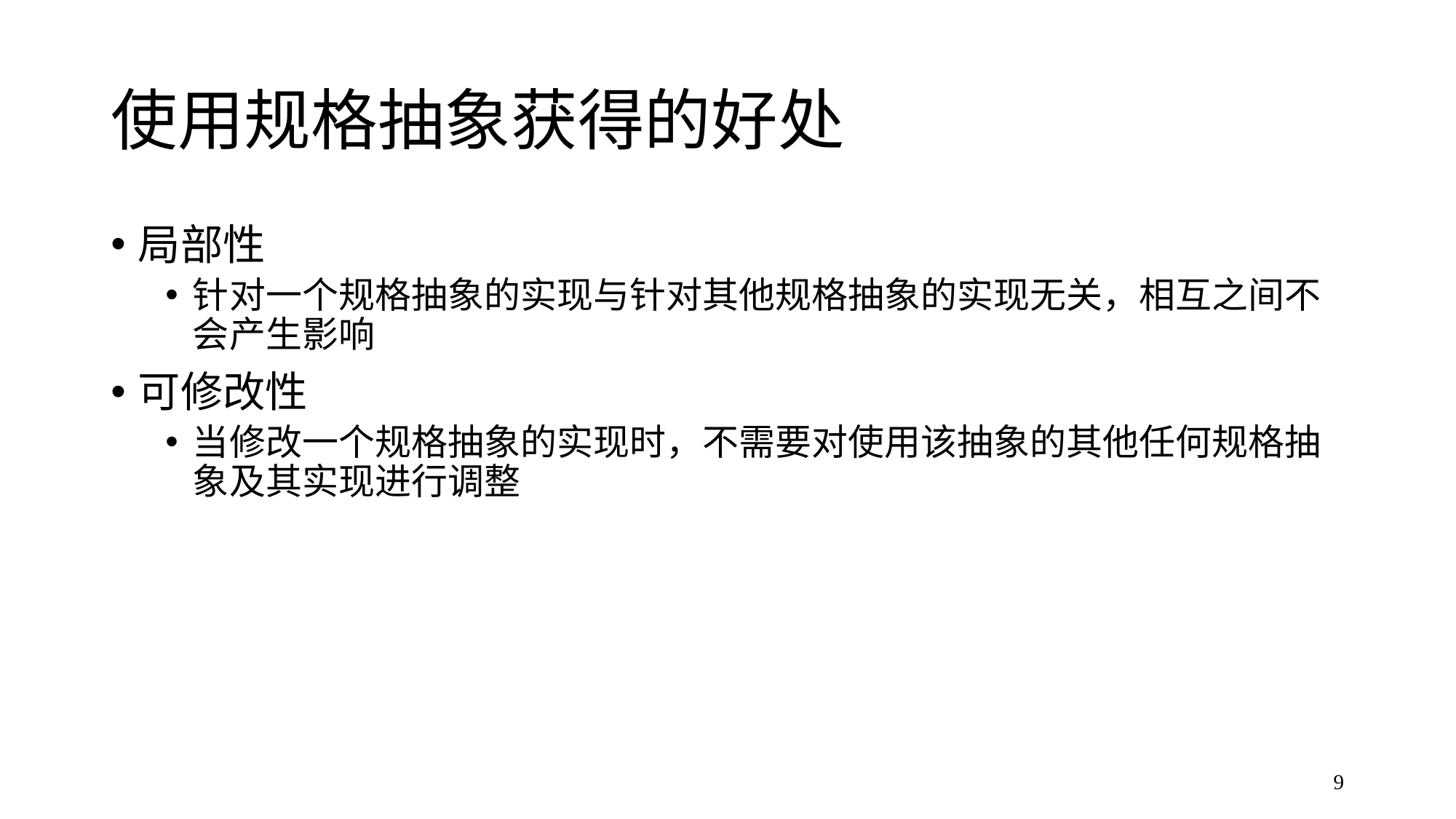

# 使用规格抽象获得的好处
局部性
针对一个规格抽象的实现与针对其他规格抽象的实现无关，相互之间不会产生影响
可修改性
当修改一个规格抽象的实现时，不需要对使用该抽象的其他任何规格抽象及其实现进行调整
9